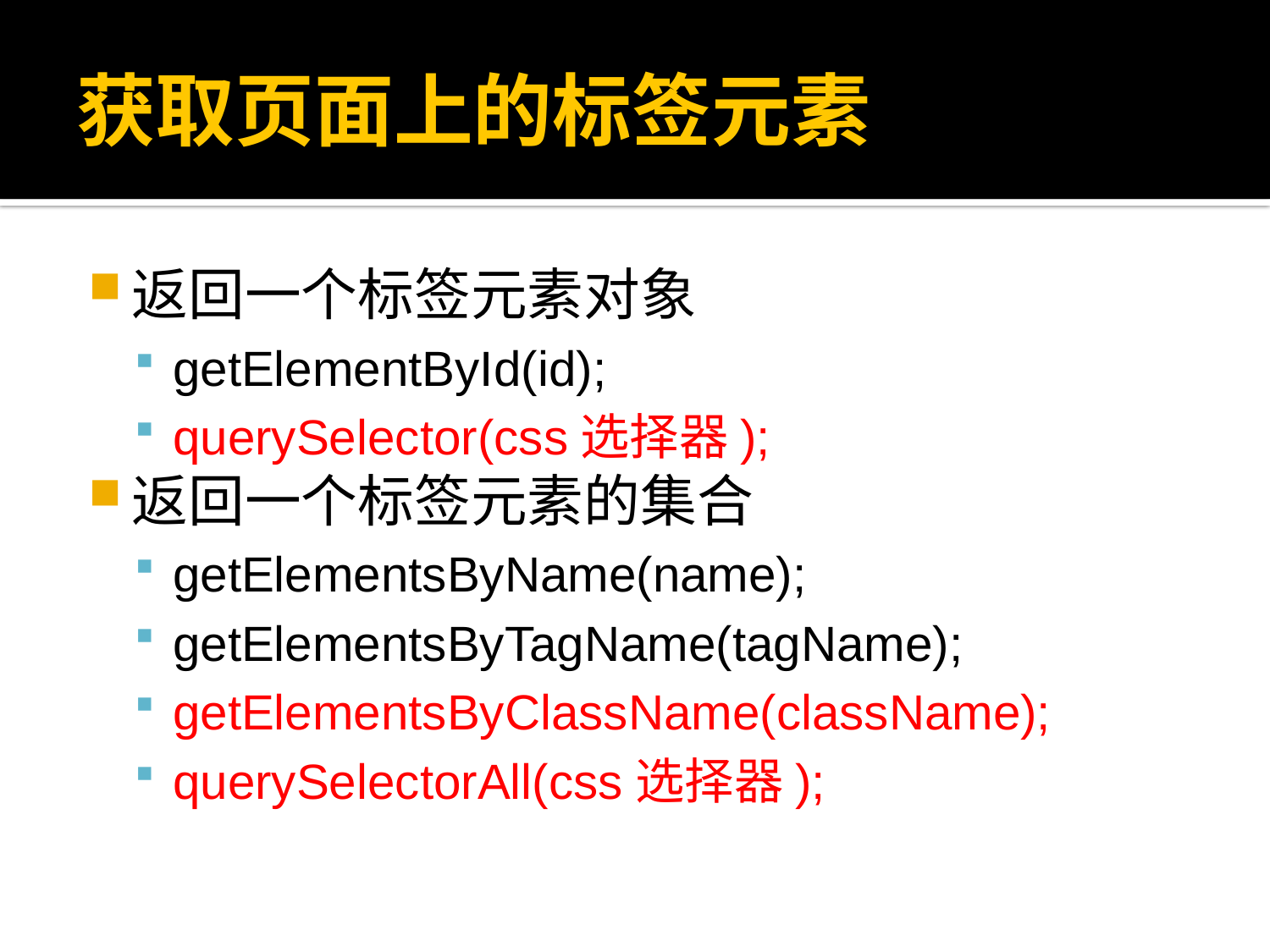

# 获取页面上的标签元素
返回一个标签元素对象
getElementById(id);
querySelector(css选择器);
返回一个标签元素的集合
getElementsByName(name);
getElementsByTagName(tagName);
getElementsByClassName(className);
querySelectorAll(css选择器);